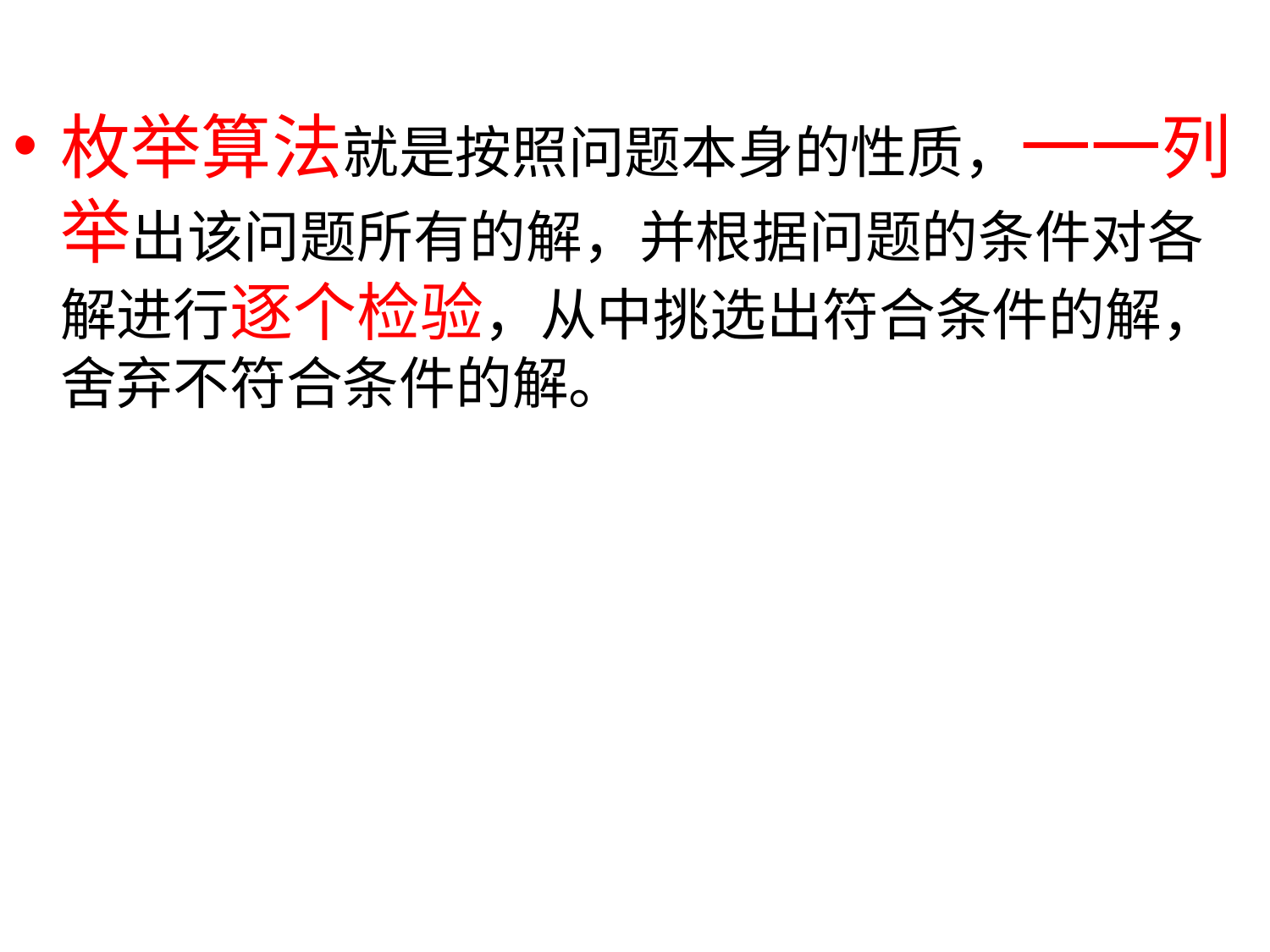

枚举算法就是按照问题本身的性质，一一列举出该问题所有的解，并根据问题的条件对各解进行逐个检验，从中挑选出符合条件的解，舍弃不符合条件的解。